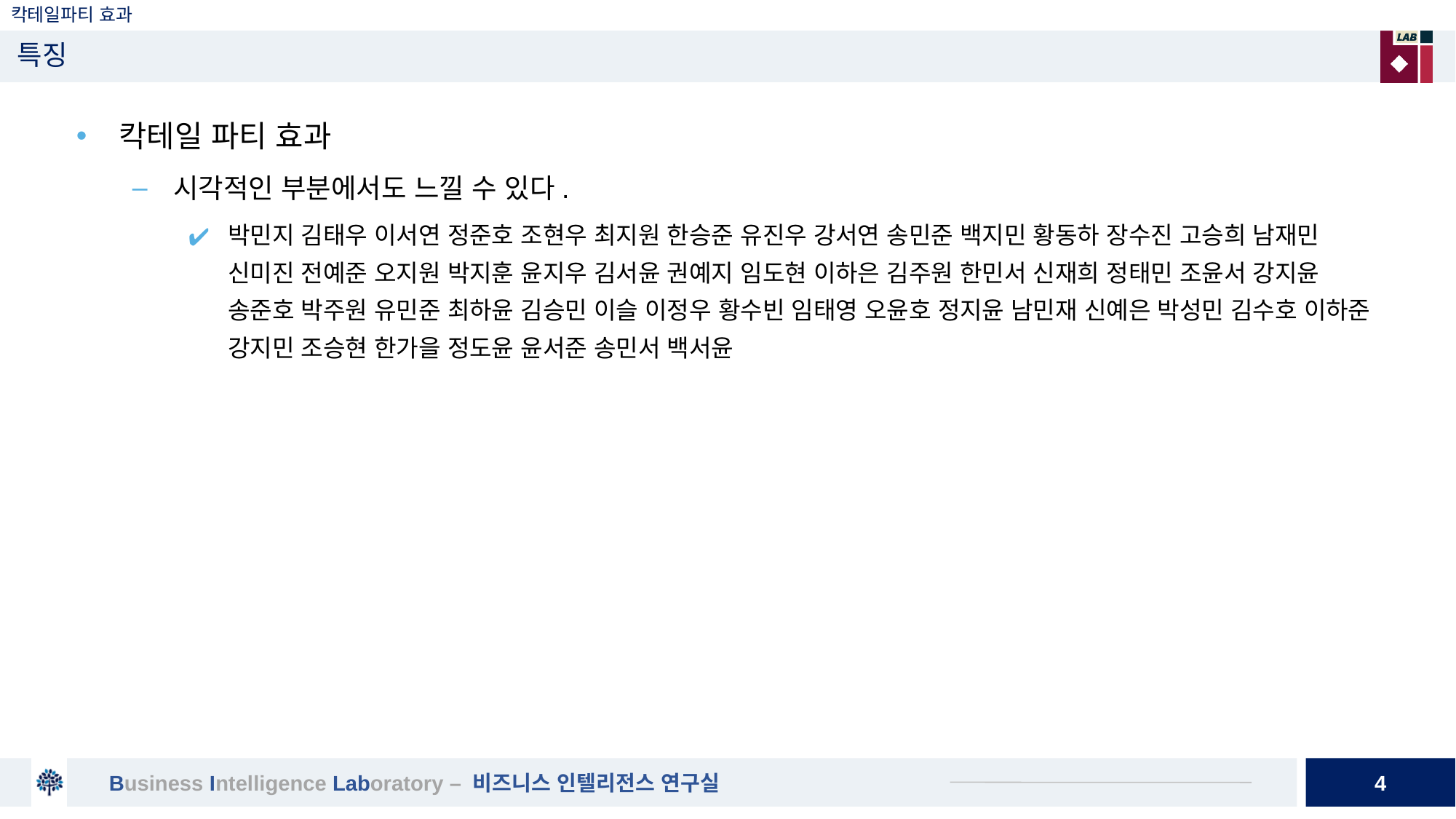

# 칵테일파티 효과
특징
칵테일 파티 효과
시각적인 부분에서도 느낄 수 있다.
박민지 김태우 이서연 정준호 조현우 최지원 한승준 유진우 강서연 송민준 백지민 황동하 장수진 고승희 남재민 신미진 전예준 오지원 박지훈 윤지우 김서윤 권예지 임도현 이하은 김주원 한민서 신재희 정태민 조윤서 강지윤 송준호 박주원 유민준 최하윤 김승민 이슬 이정우 황수빈 임태영 오윤호 정지윤 남민재 신예은 박성민 김수호 이하준 강지민 조승현 한가을 정도윤 윤서준 송민서 백서윤
4